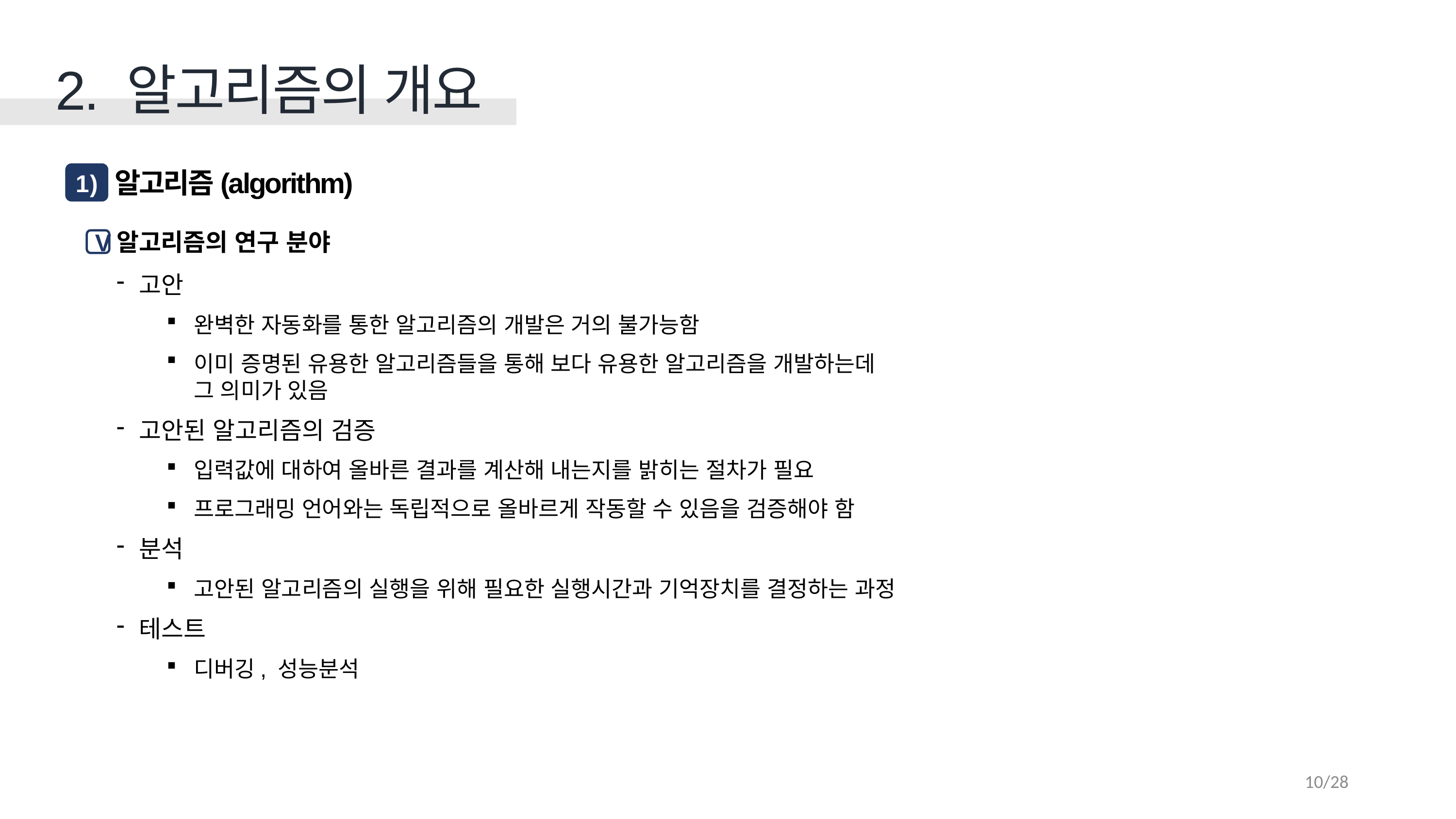

2. 알고리즘의 개요

알고리즘(algorithm)
1 )
알고리즘의 연구 분야
V
고안

완벽한 자동화를 통한 알고리즘의 개발은 거의 불가능함

이미 증명된 유용한 알고리즘들을 통해 보다 유용한 알고리즘을 개발하는데
그 의미가 있음

고안된 알고리즘의 검증

입력값에 대하여 올바른 결과를 계산해 내는지를 밝히는 절차가 필요

프로그래밍 언어와는 독립적으로 올바르게 작동할 수 있음을 검증해야 함

분석

고안된 알고리즘의 실행을 위해 필요한 실행시간과 기억장치를 결정하는 과정

테스트

디버깅, 성능분석
10/28